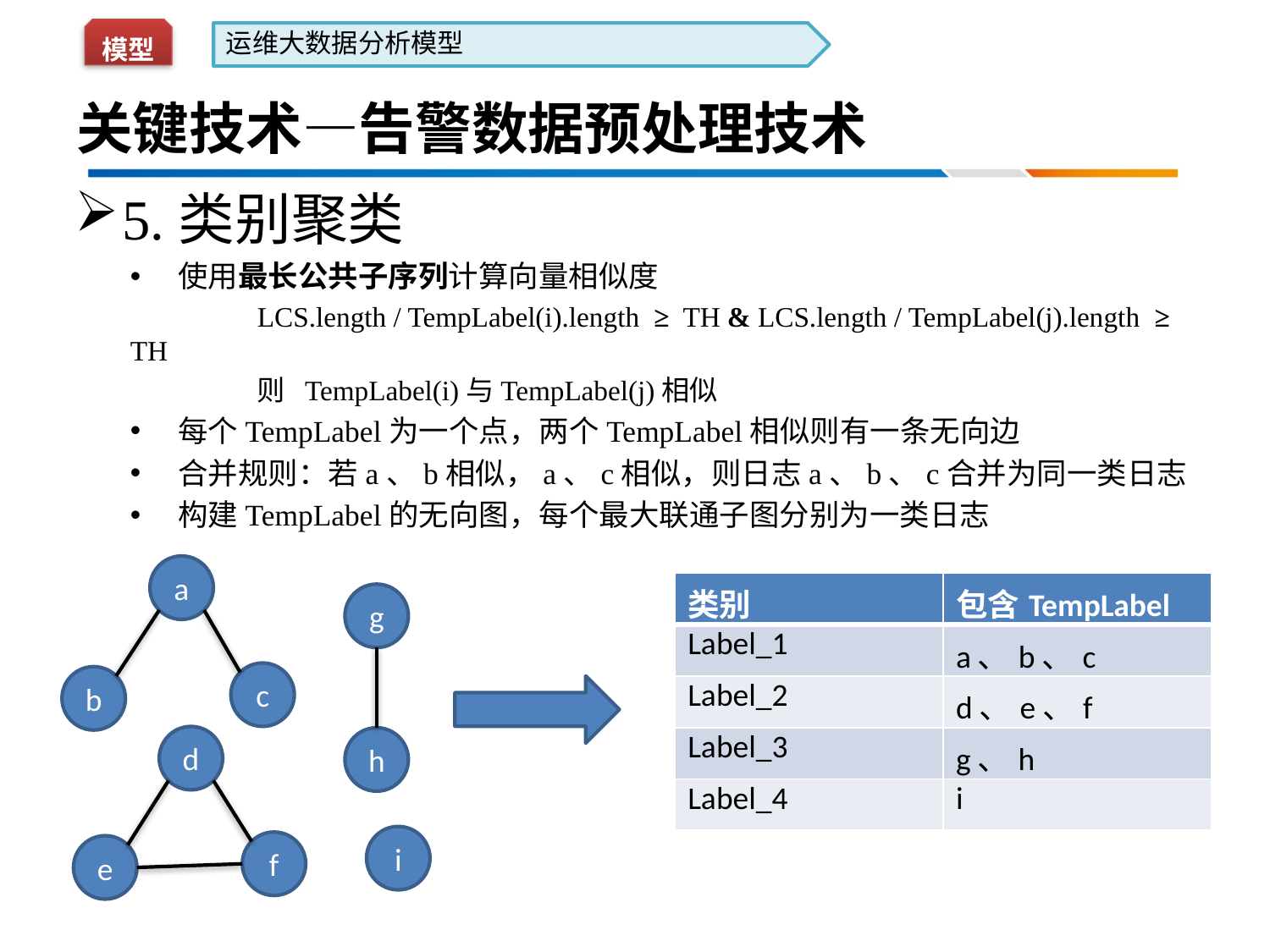

模型
运维大数据分析模型

# 关键技术—告警数据预处理技术
5.类别聚类
使用最长公共子序列计算向量相似度
	LCS.length / TempLabel(i).length  ≥  TH & LCS.length / TempLabel(j).length  ≥  TH
	则  TempLabel(i)与TempLabel(j)相似
每个TempLabel为一个点，两个TempLabel相似则有一条无向边
合并规则：若a、b相似，a、c相似，则日志a、b、c合并为同一类日志
构建TempLabel的无向图，每个最大联通子图分别为一类日志
a
| 类别 | 包含TempLabel |
| --- | --- |
| Label\_1 | a、b、c |
| Label\_2 | d、e、f |
| Label\_3 | g、h |
| Label\_4 | i |
g
c
b

d
h
i
f
e